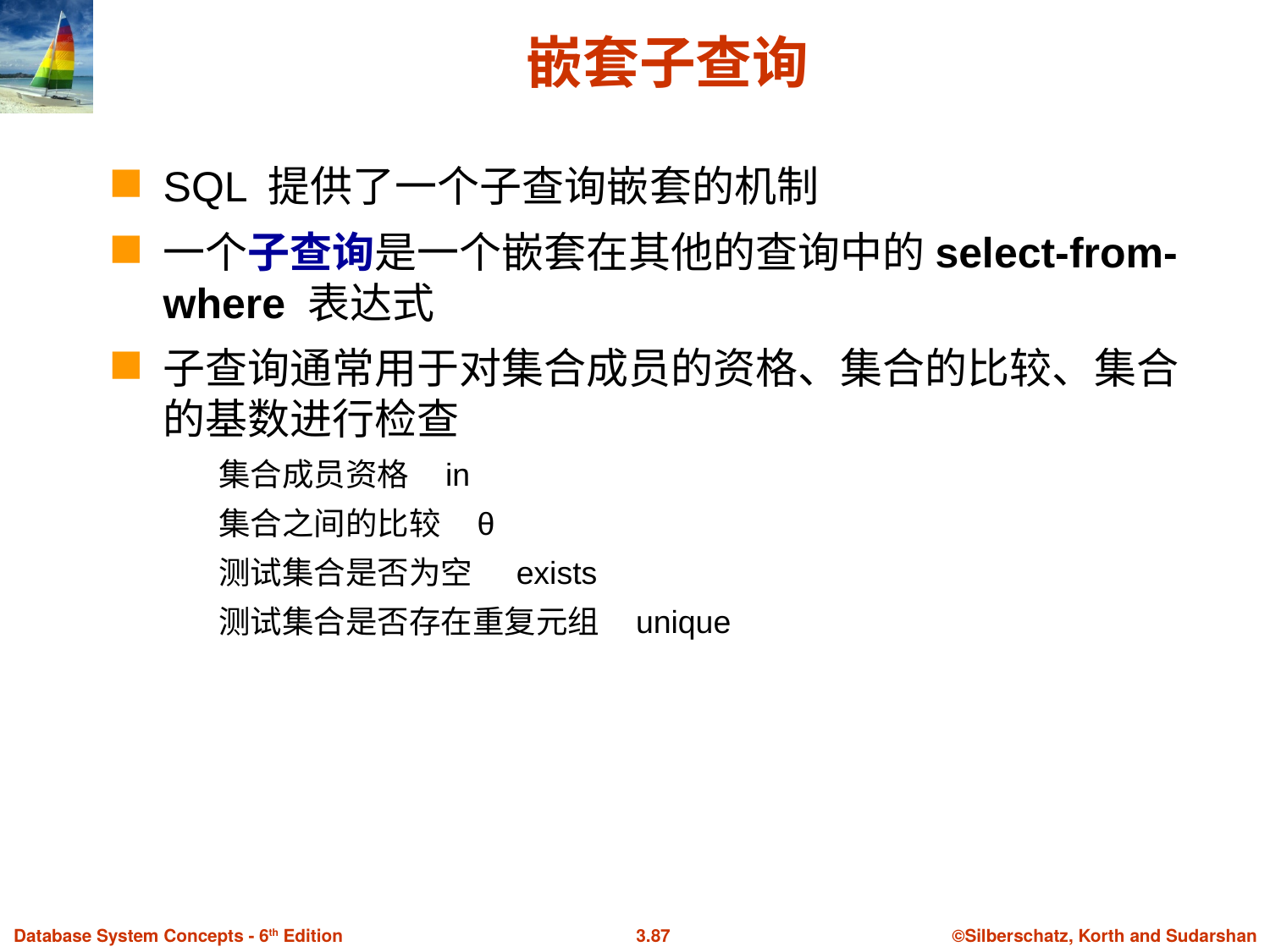

# 嵌套子查询
SQL 提供了一个子查询嵌套的机制
一个子查询是一个嵌套在其他的查询中的select-from-where 表达式
子查询通常用于对集合成员的资格、集合的比较、集合的基数进行检查
集合成员资格    in
集合之间的比较    θ
测试集合是否为空     exists
测试集合是否存在重复元组    unique